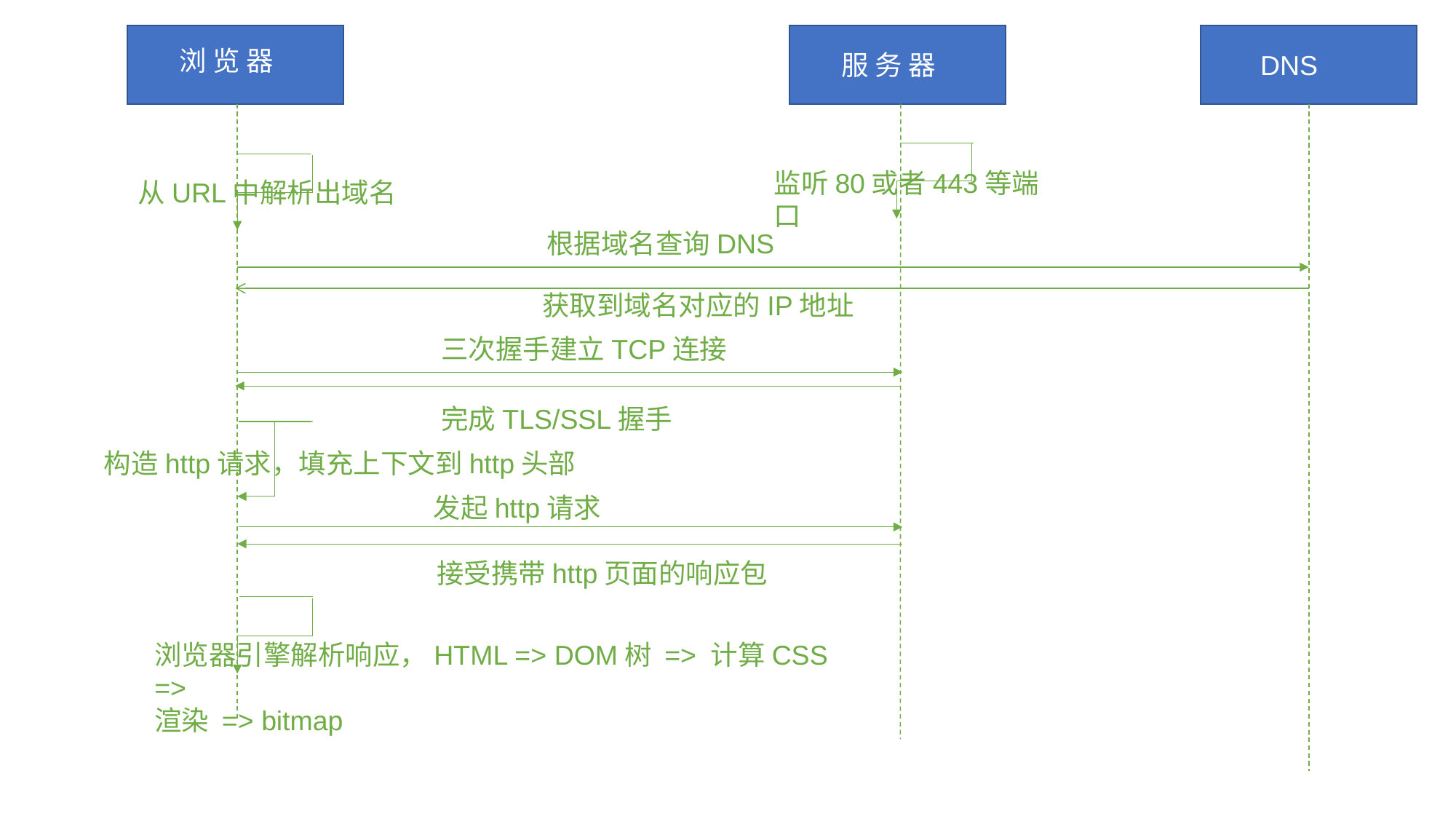

浏 览 器
服 务 器
DNS
监听80或者443等端口
从URL中解析出域名
根据域名查询DNS
获取到域名对应的IP地址
三次握手建立TCP连接
完成TLS/SSL握手
构造http请求，填充上下文到http头部
发起http请求
接受携带http页面的响应包
浏览器引擎解析响应，HTML => DOM树 => 计算CSS =>
渲染 => bitmap